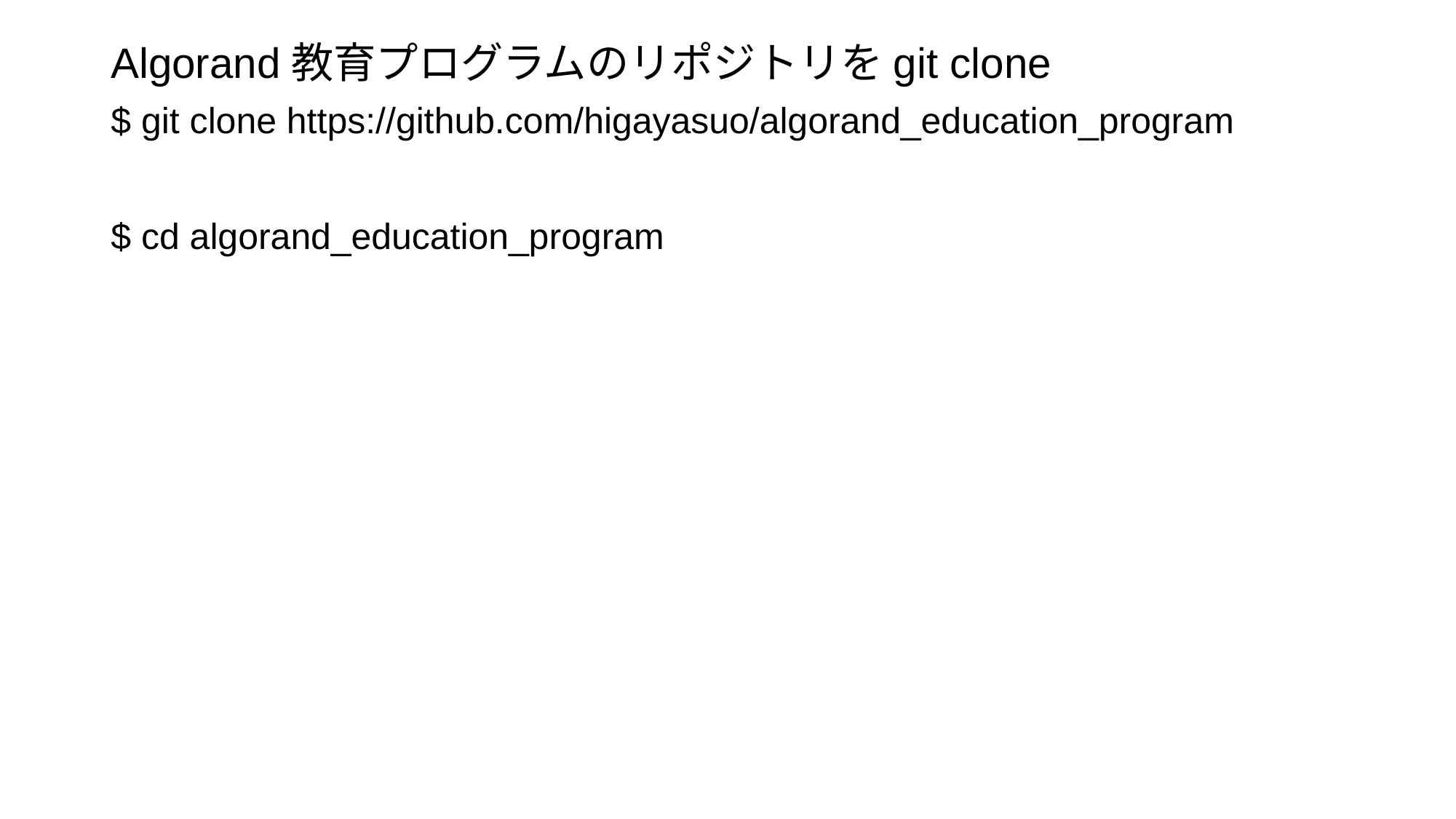

Algorand教育プログラムのリポジトリをgit clone
$ git clone https://github.com/higayasuo/algorand_education_program

$ cd algorand_education_program